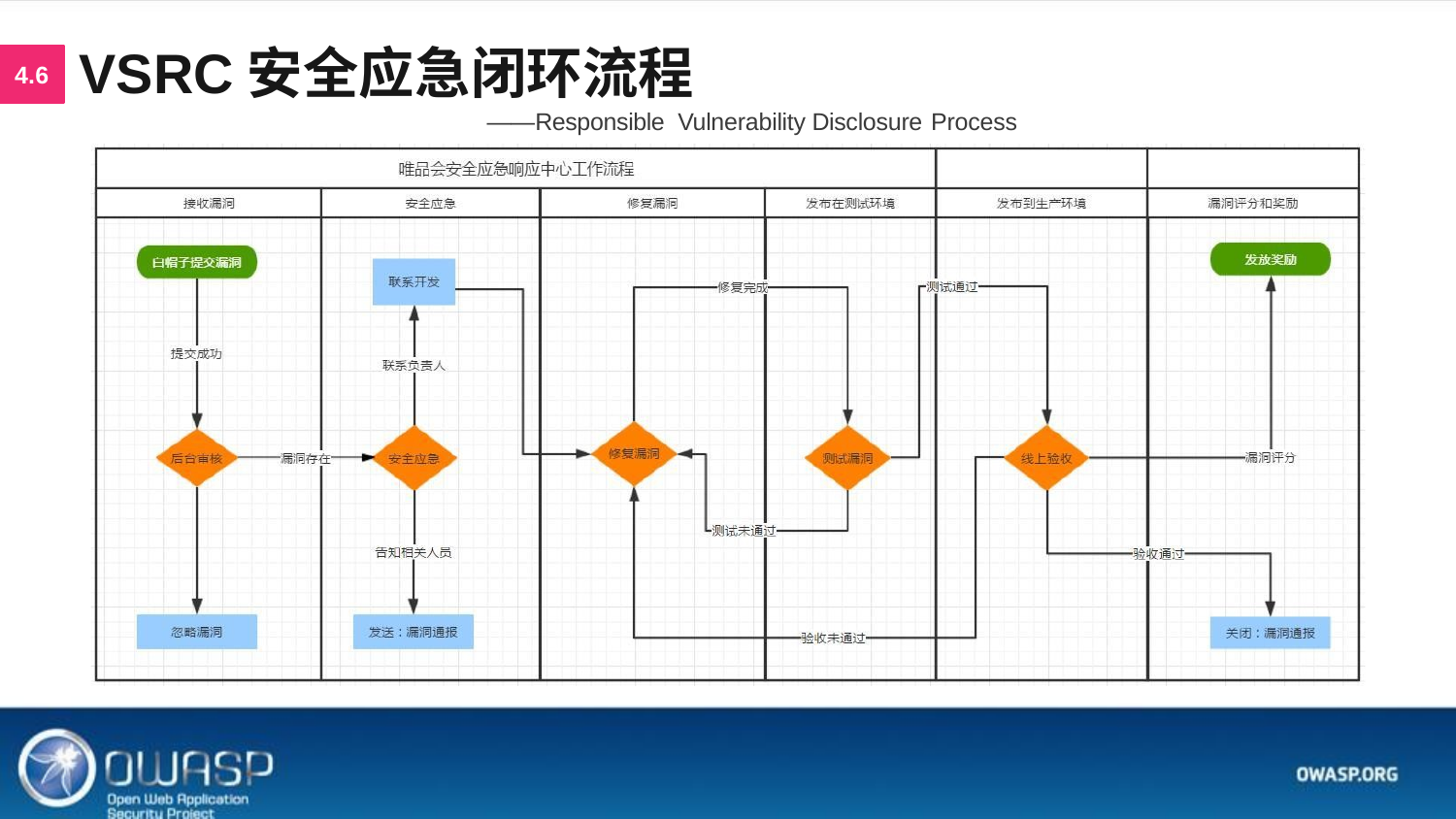

# VSRC安全应急闭环流程
——Responsible  Vulnerability Disclosure Process

4.6